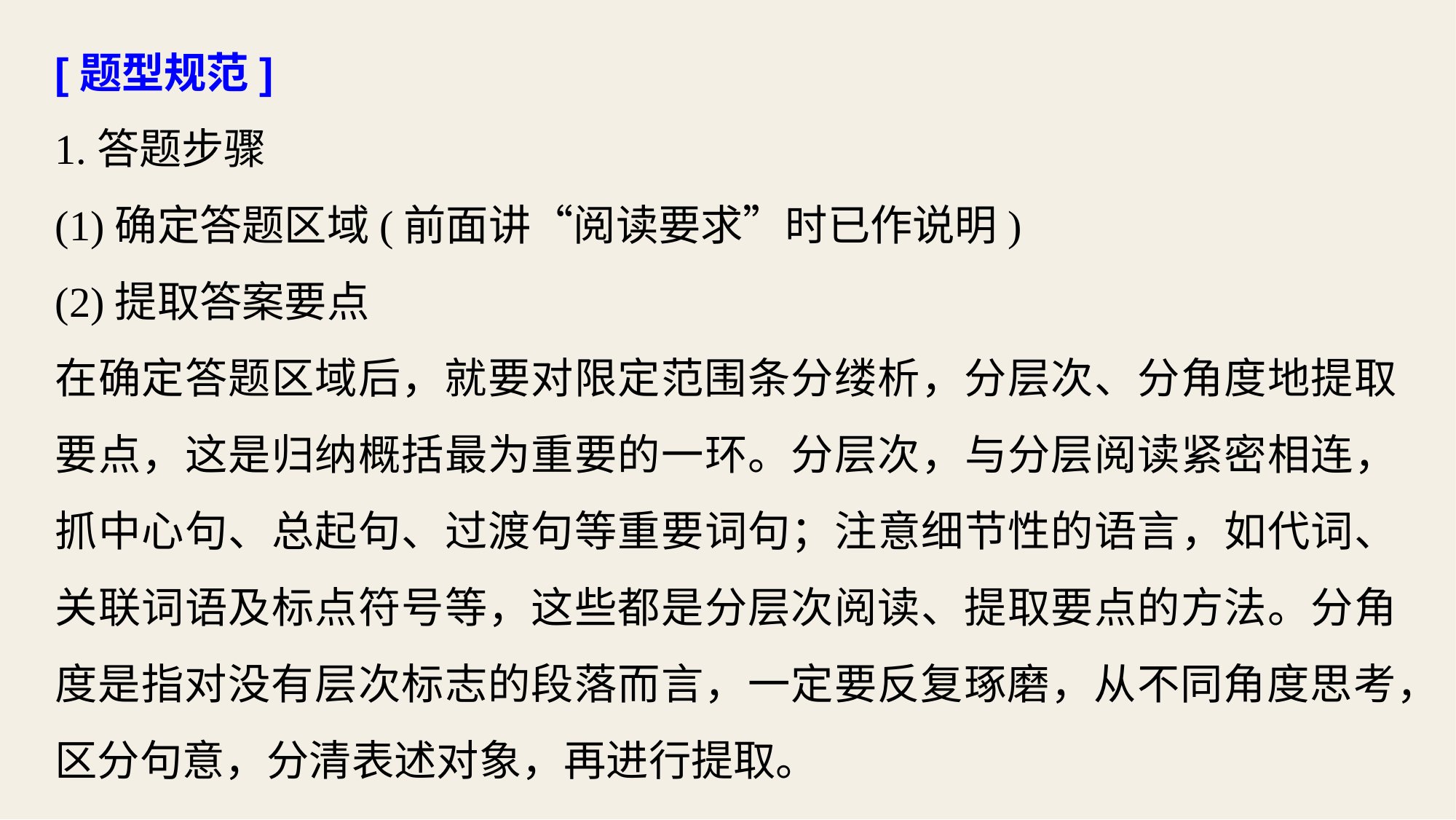

[题型规范]
1.答题步骤
(1)确定答题区域(前面讲“阅读要求”时已作说明)
(2)提取答案要点
在确定答题区域后，就要对限定范围条分缕析，分层次、分角度地提取要点，这是归纳概括最为重要的一环。分层次，与分层阅读紧密相连，抓中心句、总起句、过渡句等重要词句；注意细节性的语言，如代词、关联词语及标点符号等，这些都是分层次阅读、提取要点的方法。分角度是指对没有层次标志的段落而言，一定要反复琢磨，从不同角度思考，区分句意，分清表述对象，再进行提取。